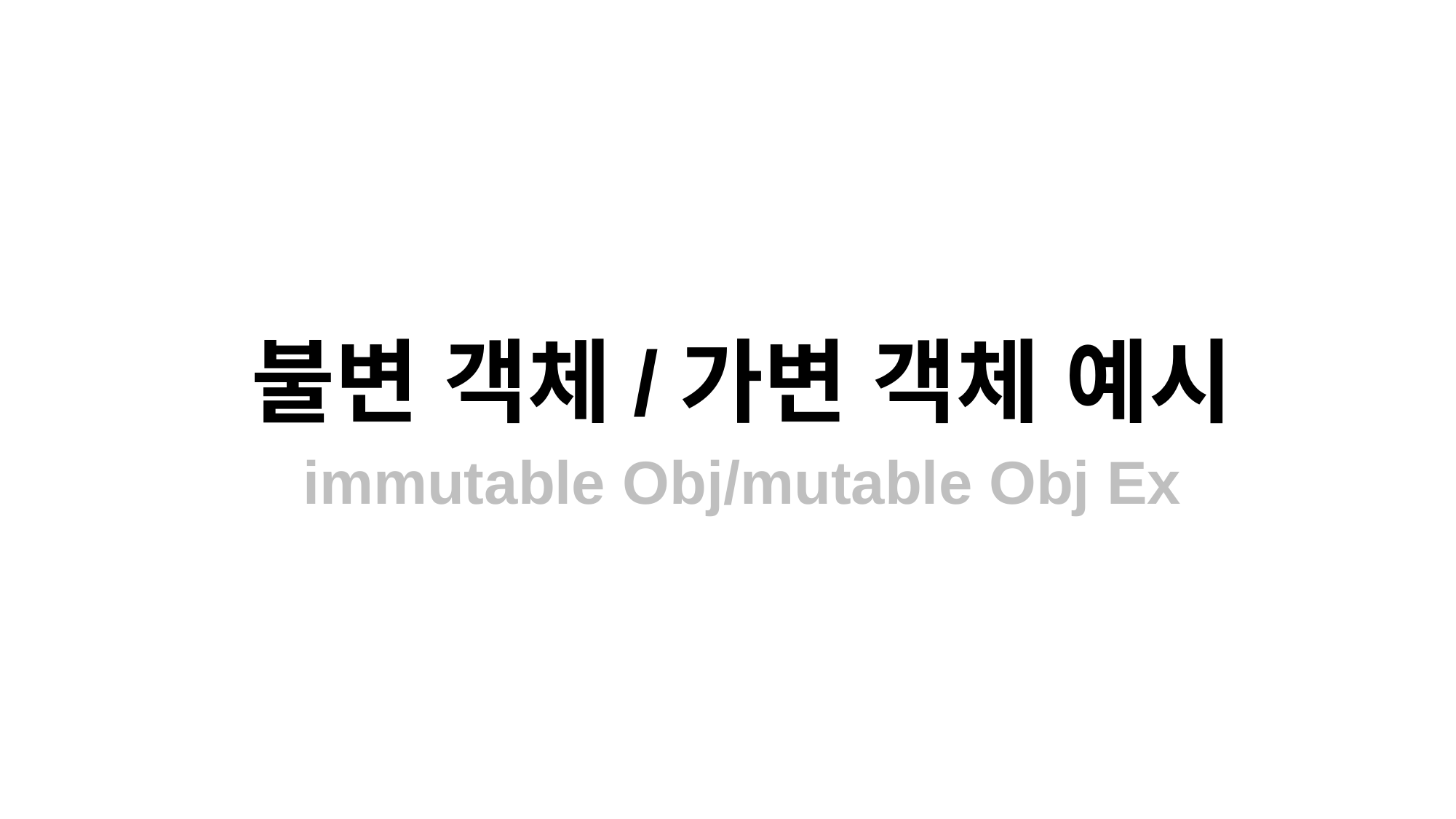

# 불변 객체/가변 객체 예시
immutable Obj/mutable Obj Ex